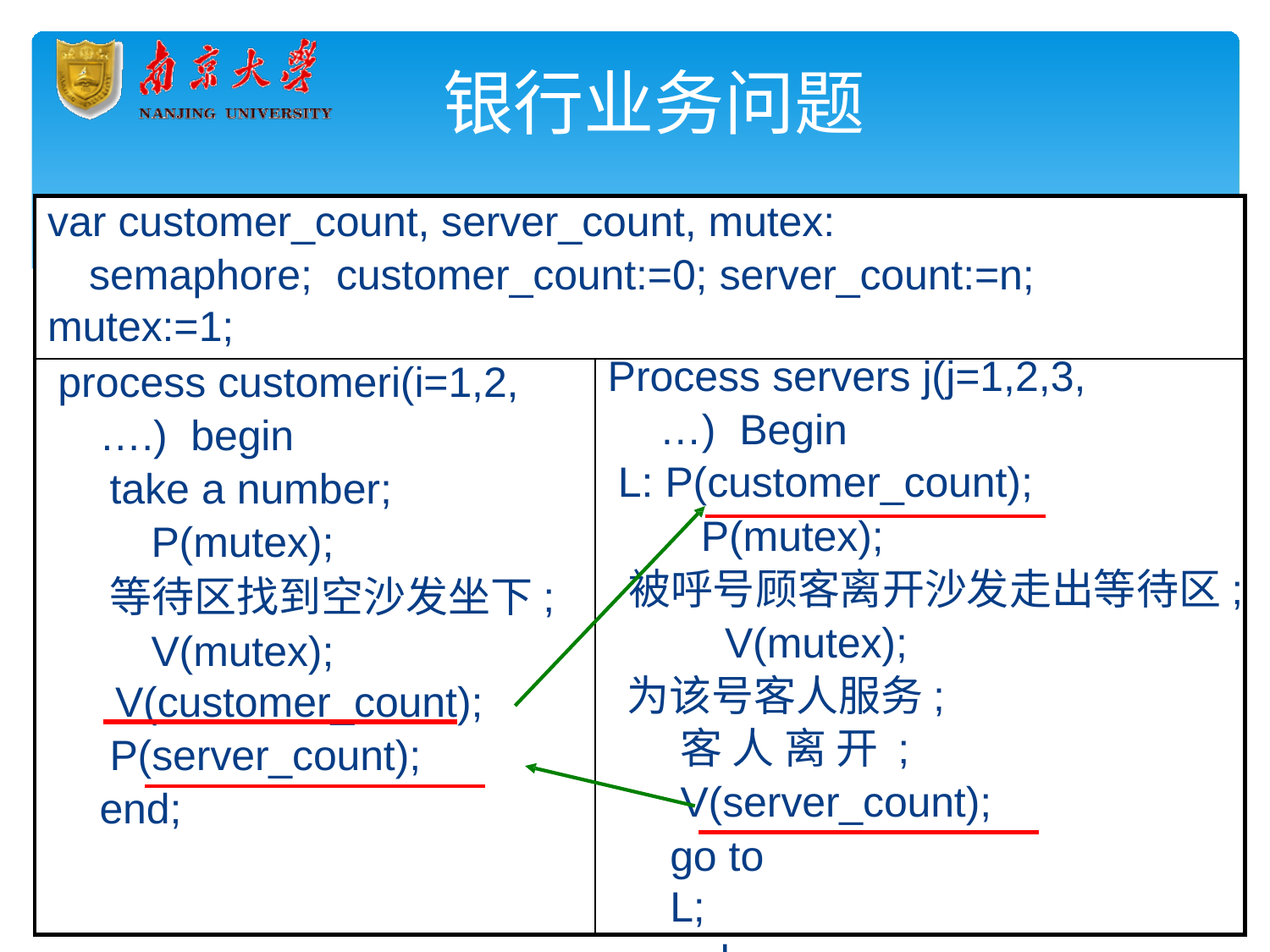

# 银行业务问题
var customer_count, server_count, mutex: semaphore;  customer_count:=0; server_count:=n;
mutex:=1;

Process servers j(j=1,2,3,…)  Begin
L: P(customer_count);
process customeri(i=1,2,….)  begin
take a number;  P(mutex);
等待区找到空沙发坐下;  V(mutex);
 V(customer_count);
P(server_count);

P(mutex);
被呼号顾客离开沙发走出等待区;  V(mutex);
为该号客人服务;  客 人 离 开 ;  V(server_count);

end;

go to L;
end;